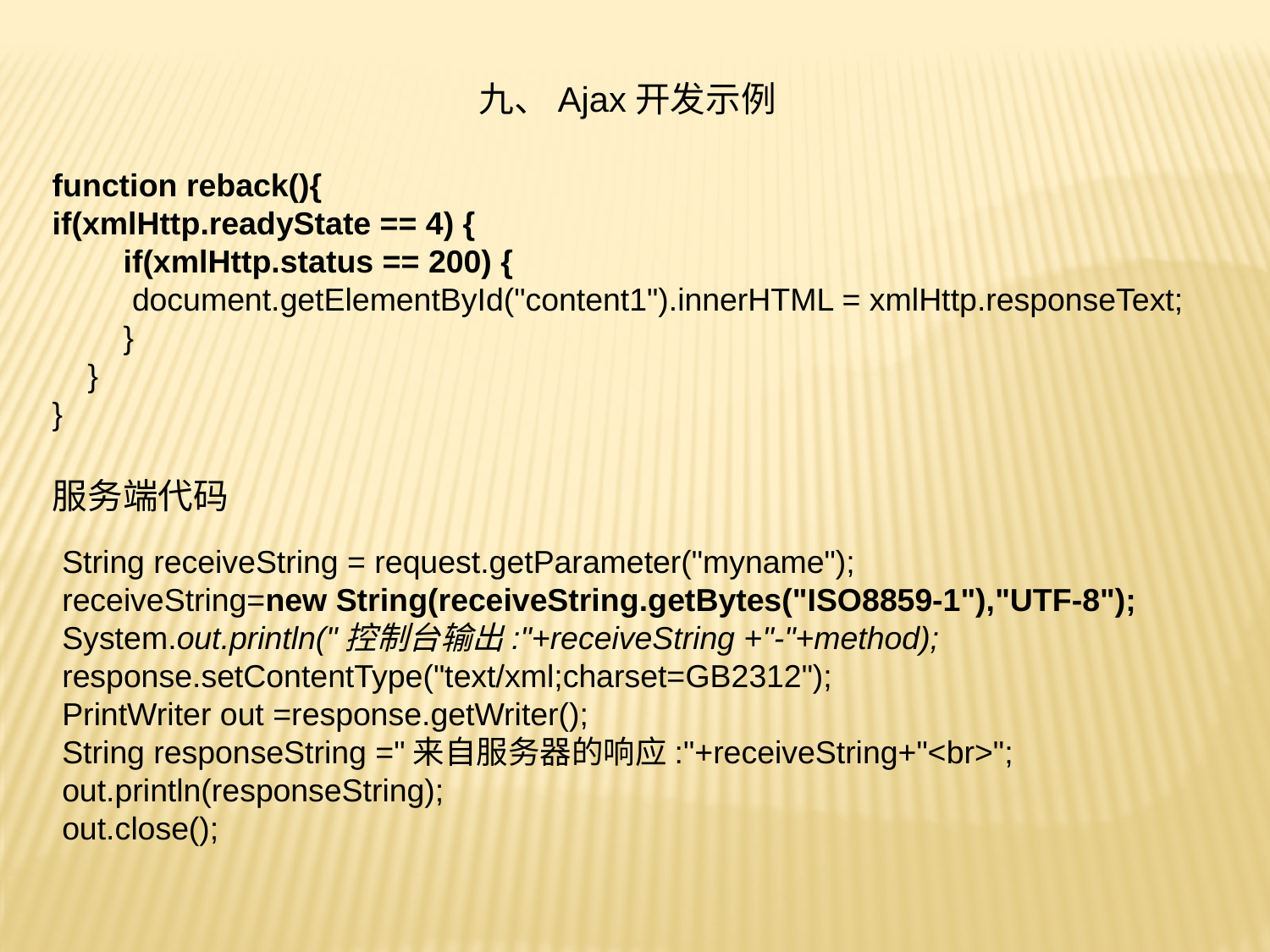

九、Ajax开发示例
function reback(){
if(xmlHttp.readyState == 4) {
        if(xmlHttp.status == 200) {
         document.getElementById("content1").innerHTML = xmlHttp.responseText;
        }
    }
}
服务端代码
String receiveString = request.getParameter("myname");
receiveString=new String(receiveString.getBytes("ISO8859-1"),"UTF-8");
System.out.println("控制台输出:"+receiveString +"-"+method);
response.setContentType("text/xml;charset=GB2312");
PrintWriter out =response.getWriter();
String responseString ="来自服务器的响应:"+receiveString+"<br>";
out.println(responseString);
out.close();